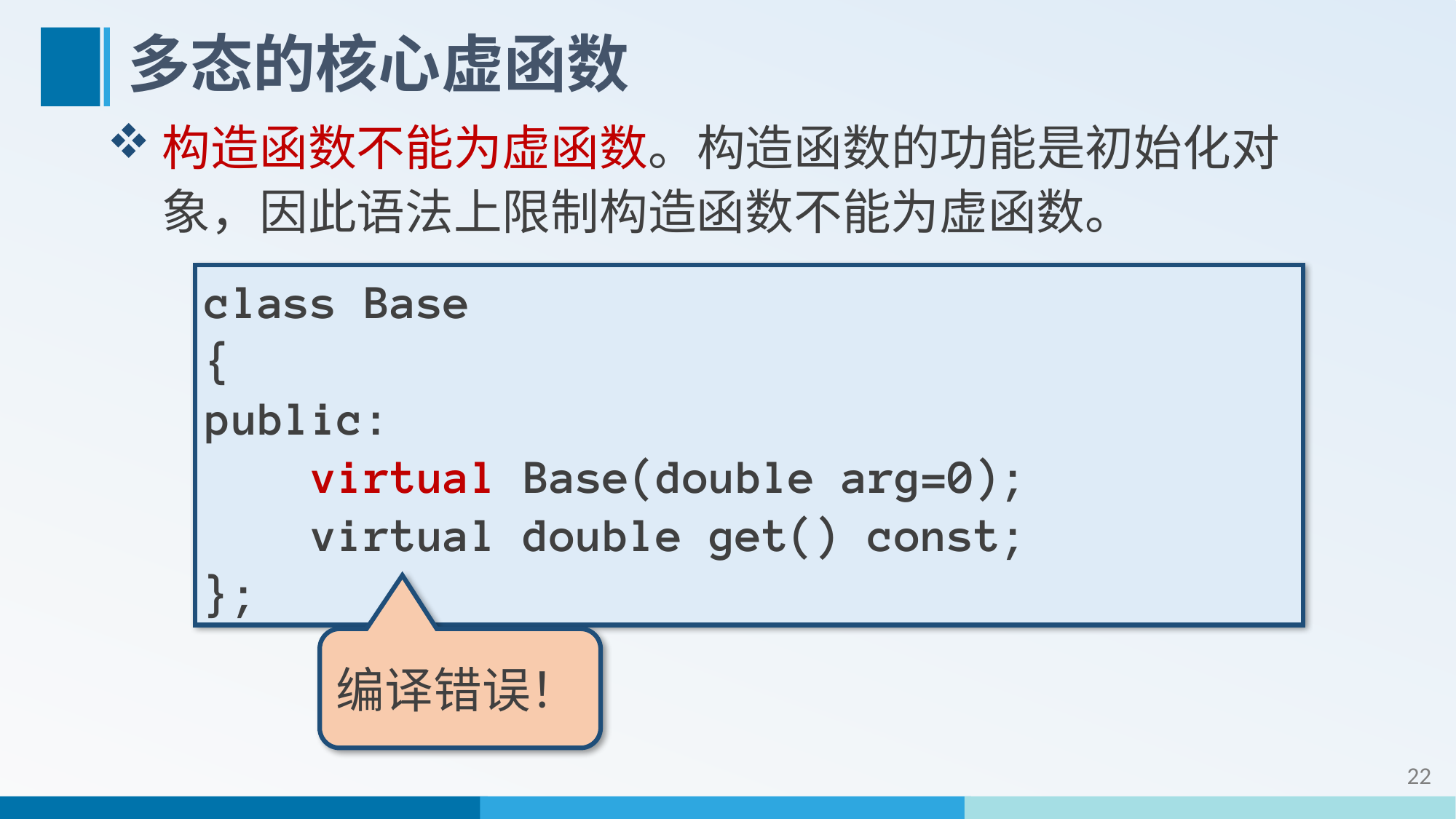

# 多态的核心虚函数
构造函数不能为虚函数。构造函数的功能是初始化对象，因此语法上限制构造函数不能为虚函数。
class Base
{
public:
    virtual Base(double arg=0);
    virtual double get() const;
};
编译错误！